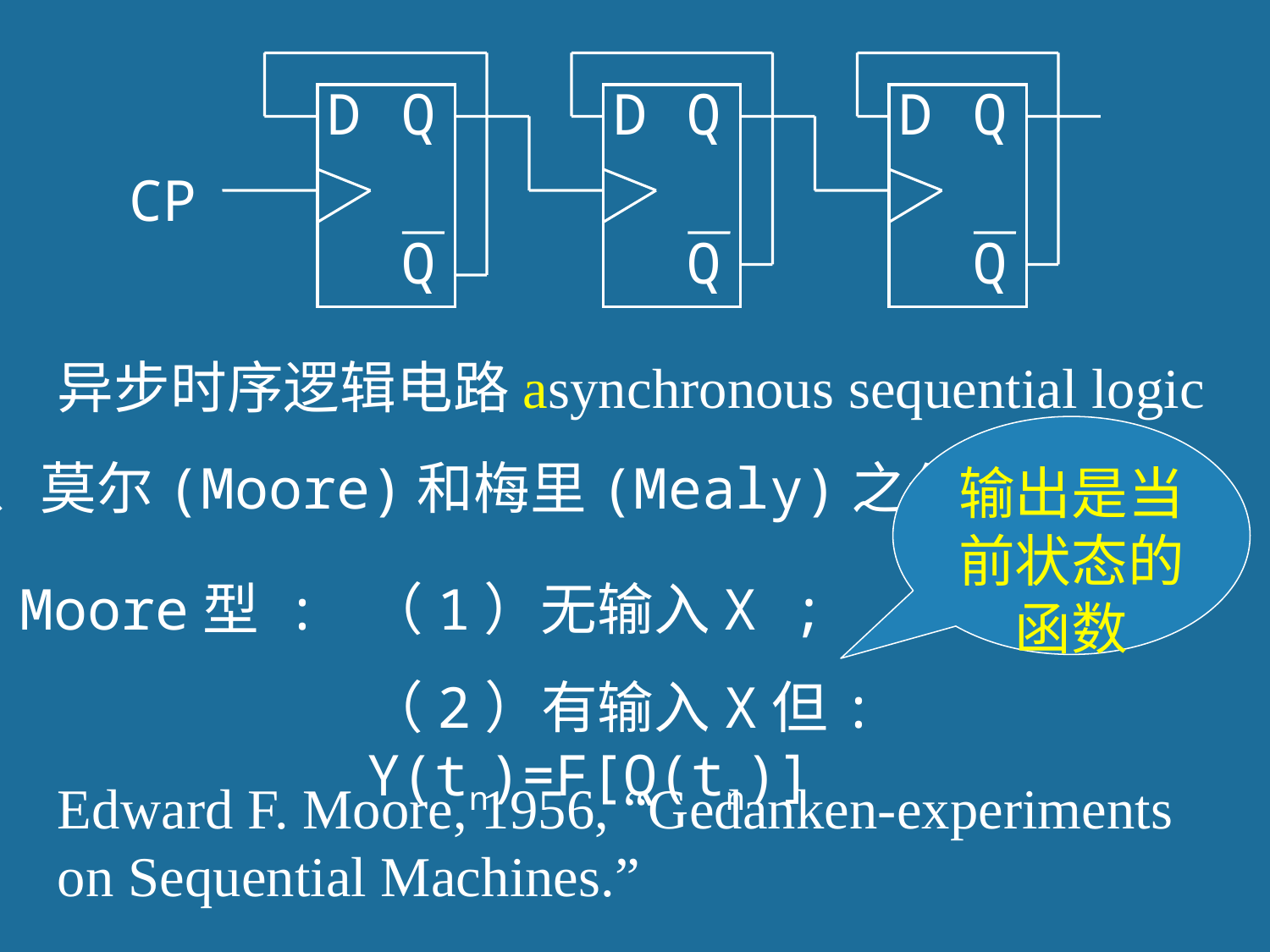

D
Q
D
Q
D
Q

CP

Q
Q
Q

异步时序逻辑电路asynchronous sequential logic
输出是当前状态的函数
2、莫尔(Moore)和梅里(Mealy)之分
Moore型 : （1）无输入X ;
（2）有输入X但: Y(tn)=F[Q(tn)]
Edward F. Moore, 1956, “Gedanken-experiments on Sequential Machines.”
9